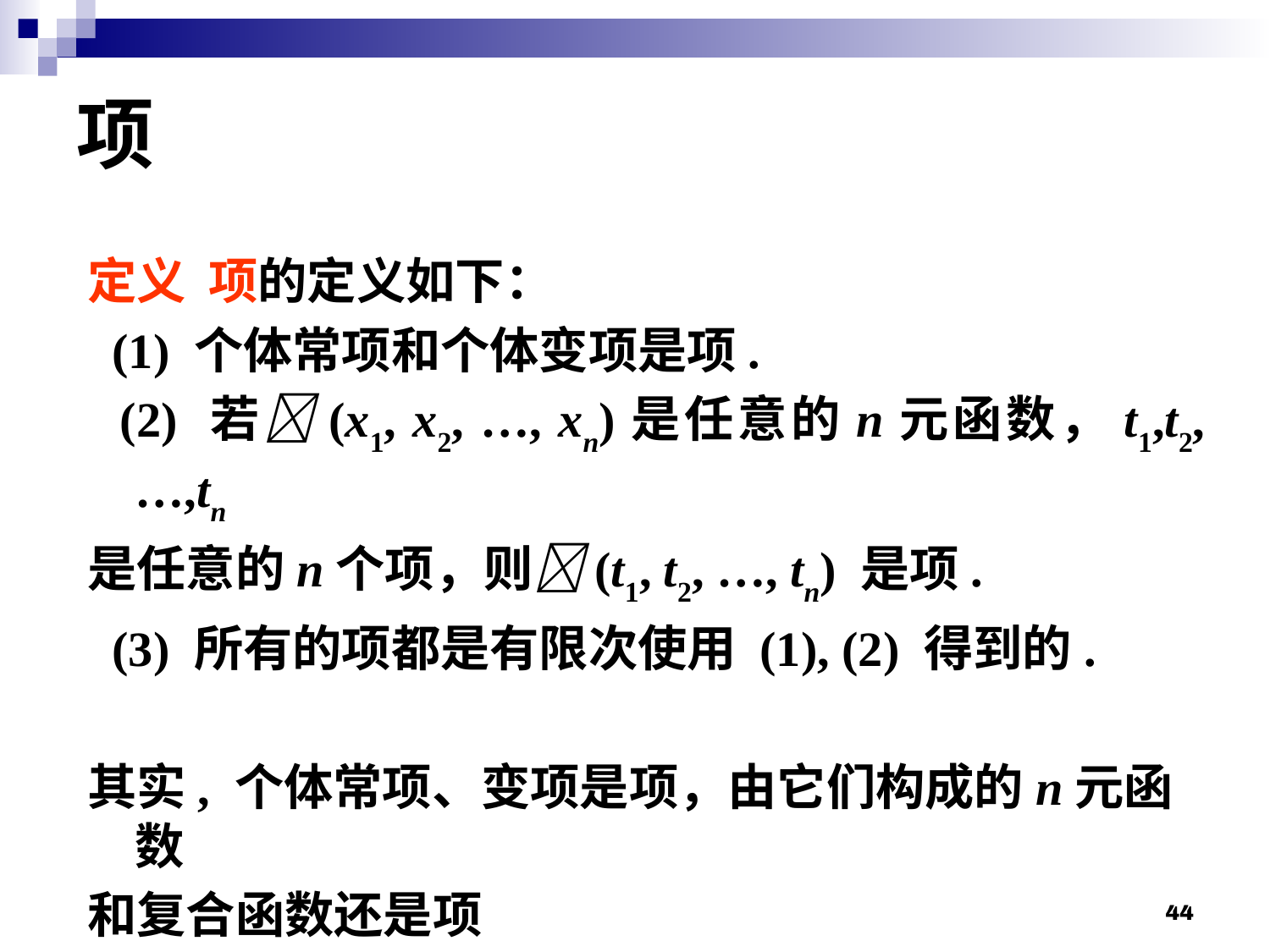

项
定义  项的定义如下：
  (1) 个体常项和个体变项是项.
  (2) 若ϕ(x1, x2, …, xn)是任意的n元函数，t1,t2,…,tn
是任意的n个项，则ϕ(t1, t2, …, tn) 是项.
  (3) 所有的项都是有限次使用 (1), (2) 得到的.

其实, 个体常项、变项是项，由它们构成的n元函数
和复合函数还是项
44